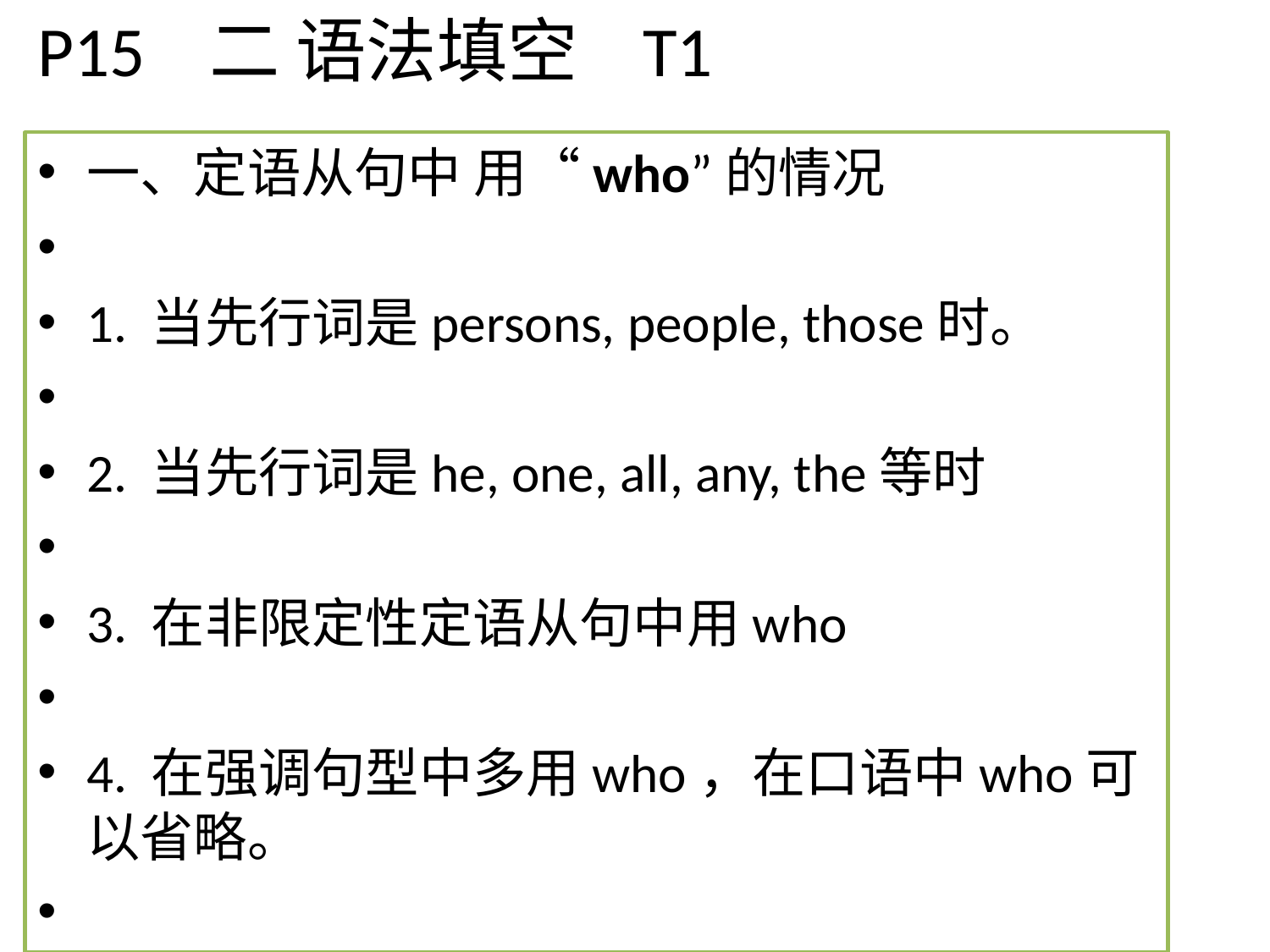

P15   二 语法填空   T1
一、定语从句中 用“who”的情况

1. 当先行词是persons, people, those时。

2. 当先行词是he, one, all, any, the等时

3. 在非限定性定语从句中用who

4. 在强调句型中多用who，在口语中who可以省略。